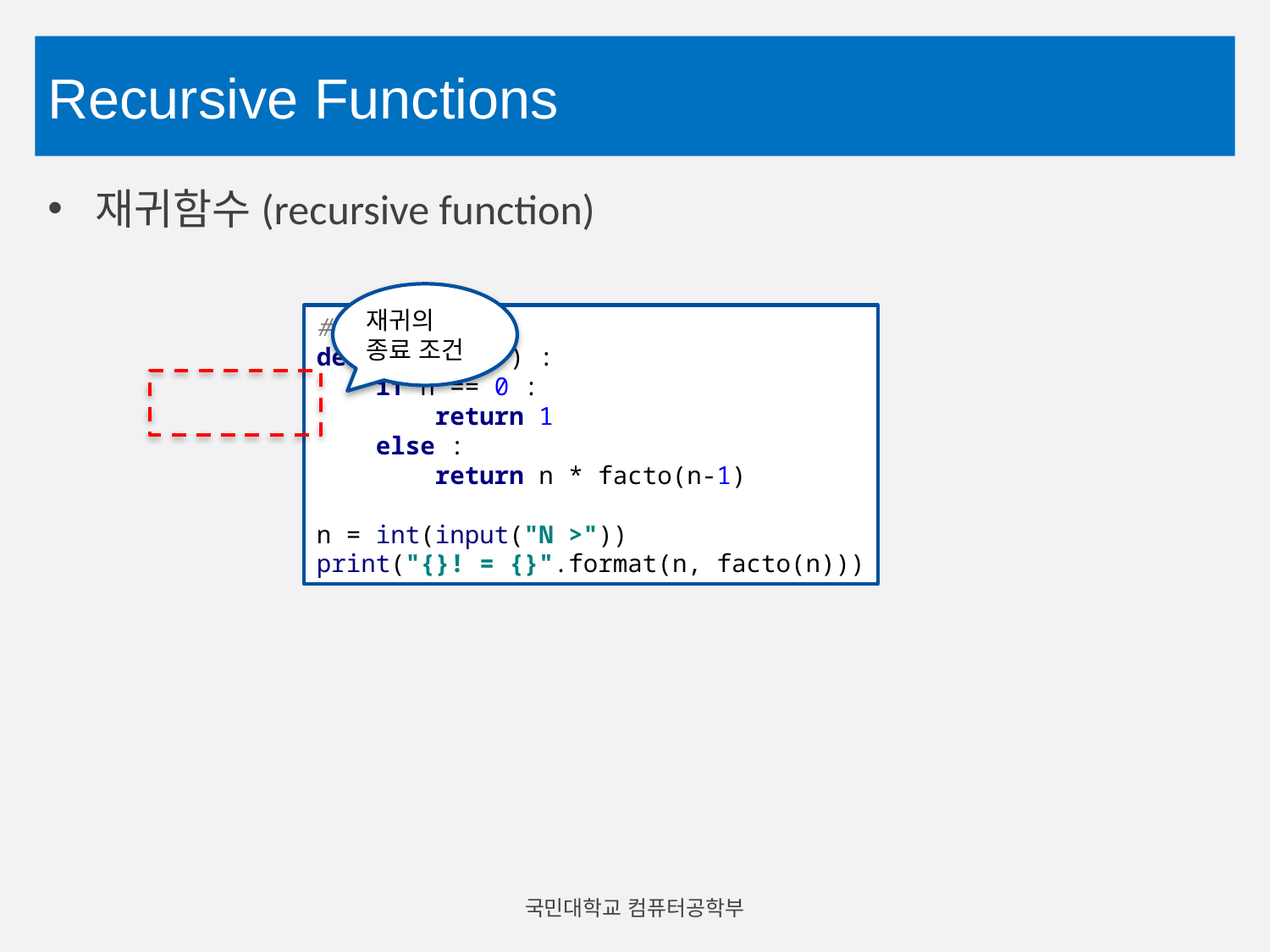

# Recursive Functions
재귀함수(recursive function)
재귀의 종료 조건
# 팩토리얼 def facto( n ) : if n == 0 : return 1 else : return n * facto(n-1) n = int(input("N >")) print("{}! = {}".format(n, facto(n)))

국민대학교 컴퓨터공학부